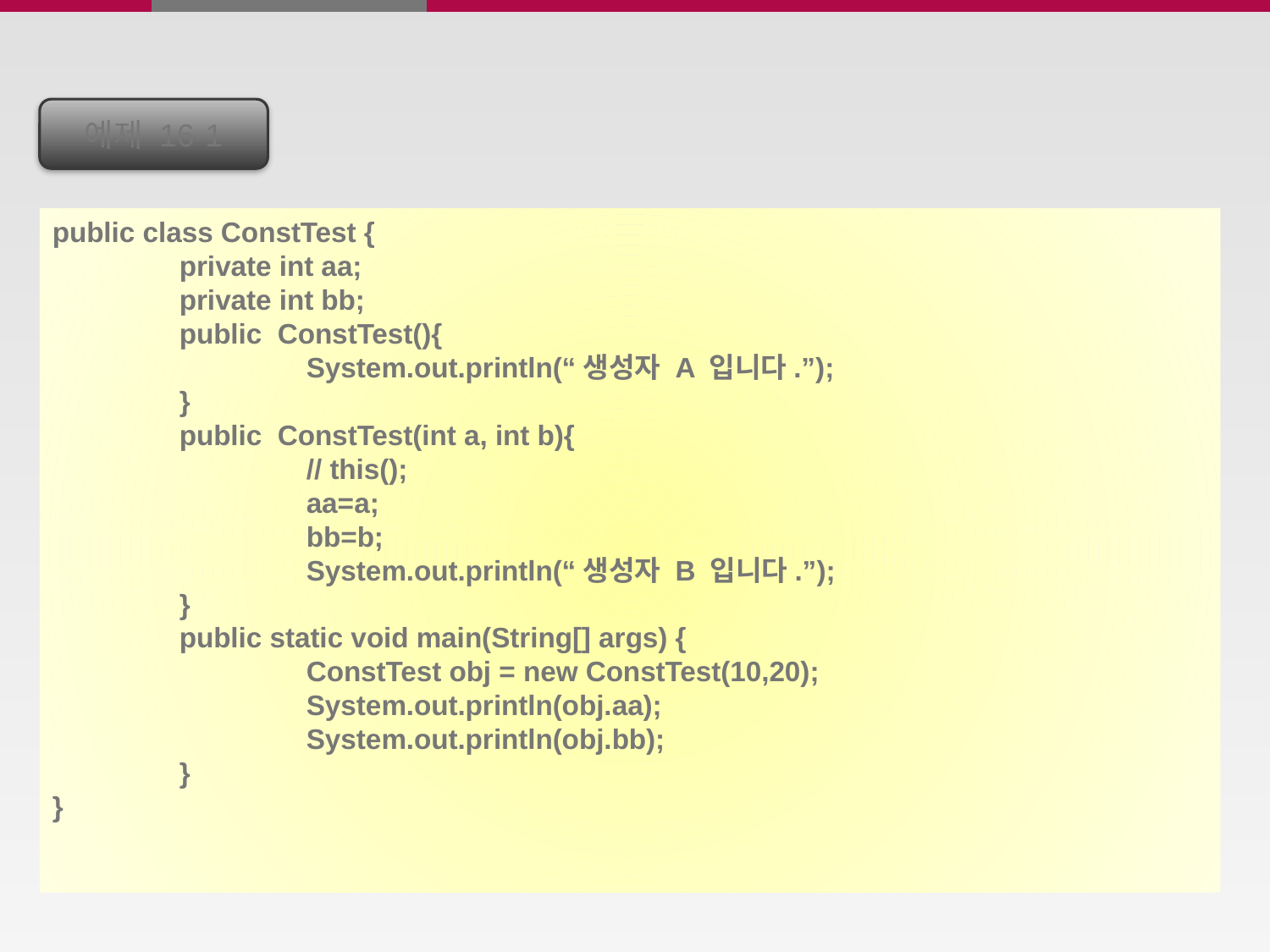

예제 16-1
public class ConstTest {
	private int aa;
	private int bb;
	public  ConstTest(){
		System.out.println(“생성자 A 입니다.”);
	}
	public  ConstTest(int a, int b){
		// this();
		aa=a;
		bb=b;
		System.out.println(“생성자 B 입니다.”);
	}
	public static void main(String[] args) {
		ConstTest obj = new ConstTest(10,20);
		System.out.println(obj.aa);
		System.out.println(obj.bb);
	}
}